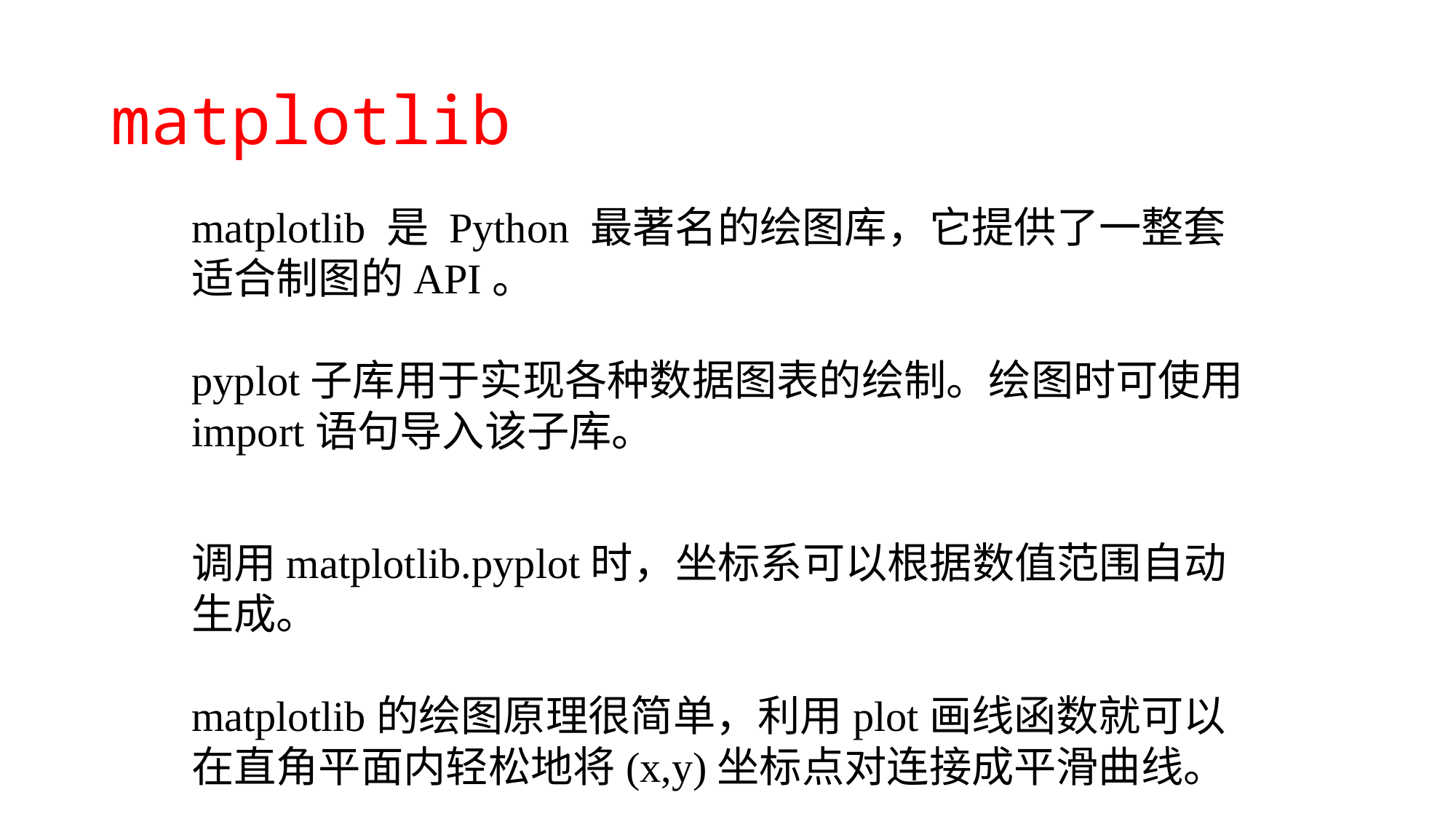

# matplotlib
matplotlib 是 Python 最著名的绘图库，它提供了一整套适合制图的API。

pyplot子库用于实现各种数据图表的绘制。绘图时可使用import语句导入该子库。

调用matplotlib.pyplot时，坐标系可以根据数值范围自动生成。

matplotlib的绘图原理很简单，利用plot画线函数就可以在直角平面内轻松地将(x,y)坐标点对连接成平滑曲线。